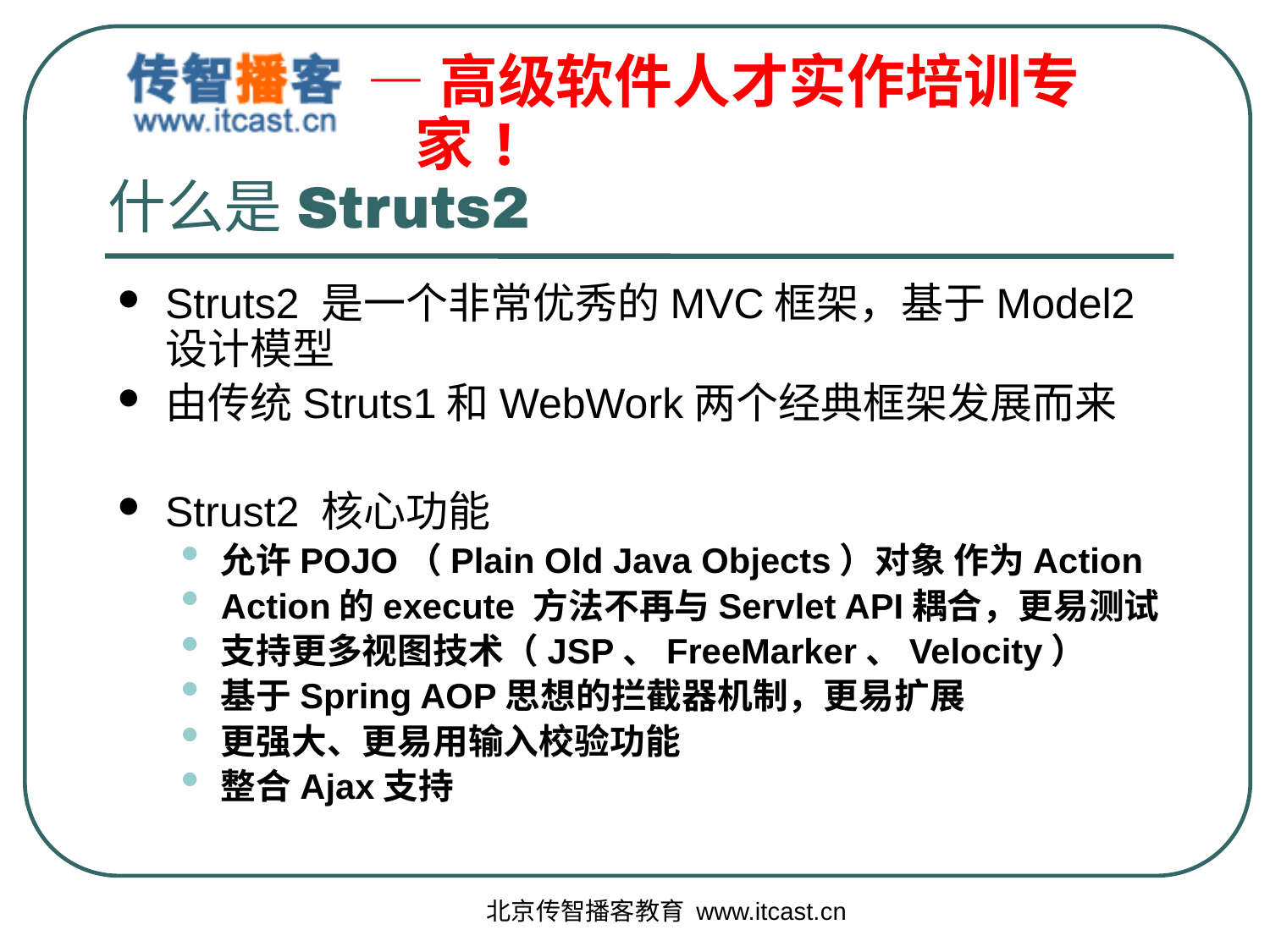

# 什么是Struts2
Struts2 是一个非常优秀的MVC框架，基于Model2 设计模型
由传统Struts1和WebWork两个经典框架发展而来

Strust2 核心功能
允许POJO（Plain Old Java Objects）对象 作为Action
Action的execute 方法不再与Servlet API耦合，更易测试
支持更多视图技术（JSP、FreeMarker、Velocity）
基于Spring AOP思想的拦截器机制，更易扩展
更强大、更易用输入校验功能
整合Ajax支持

北京传智播客教育 www.itcast.cn